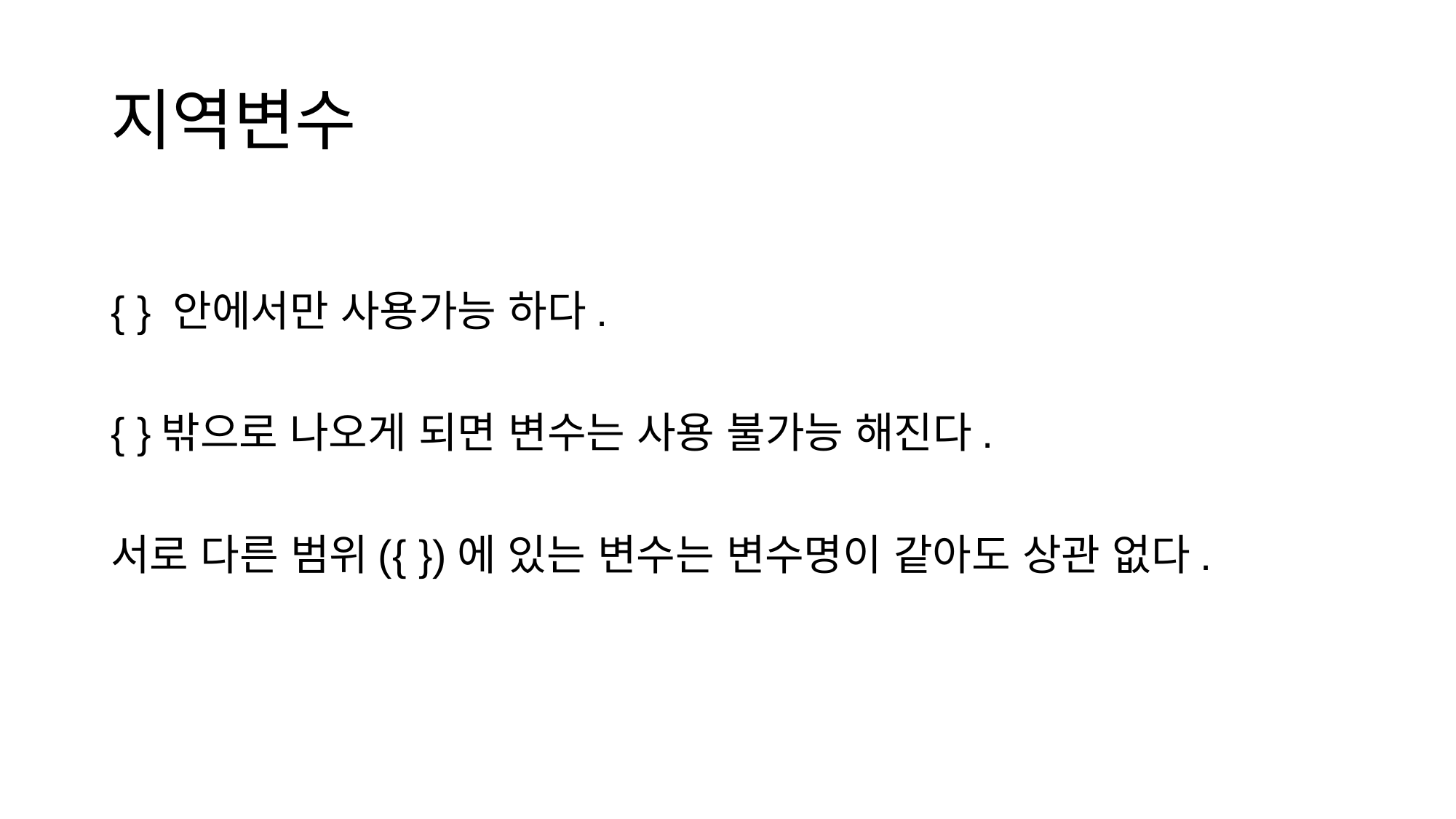

# 지역변수

{ } 안에서만 사용가능 하다.

{ }밖으로 나오게 되면 변수는 사용 불가능 해진다.

서로 다른 범위({ })에 있는 변수는 변수명이 같아도 상관 없다.